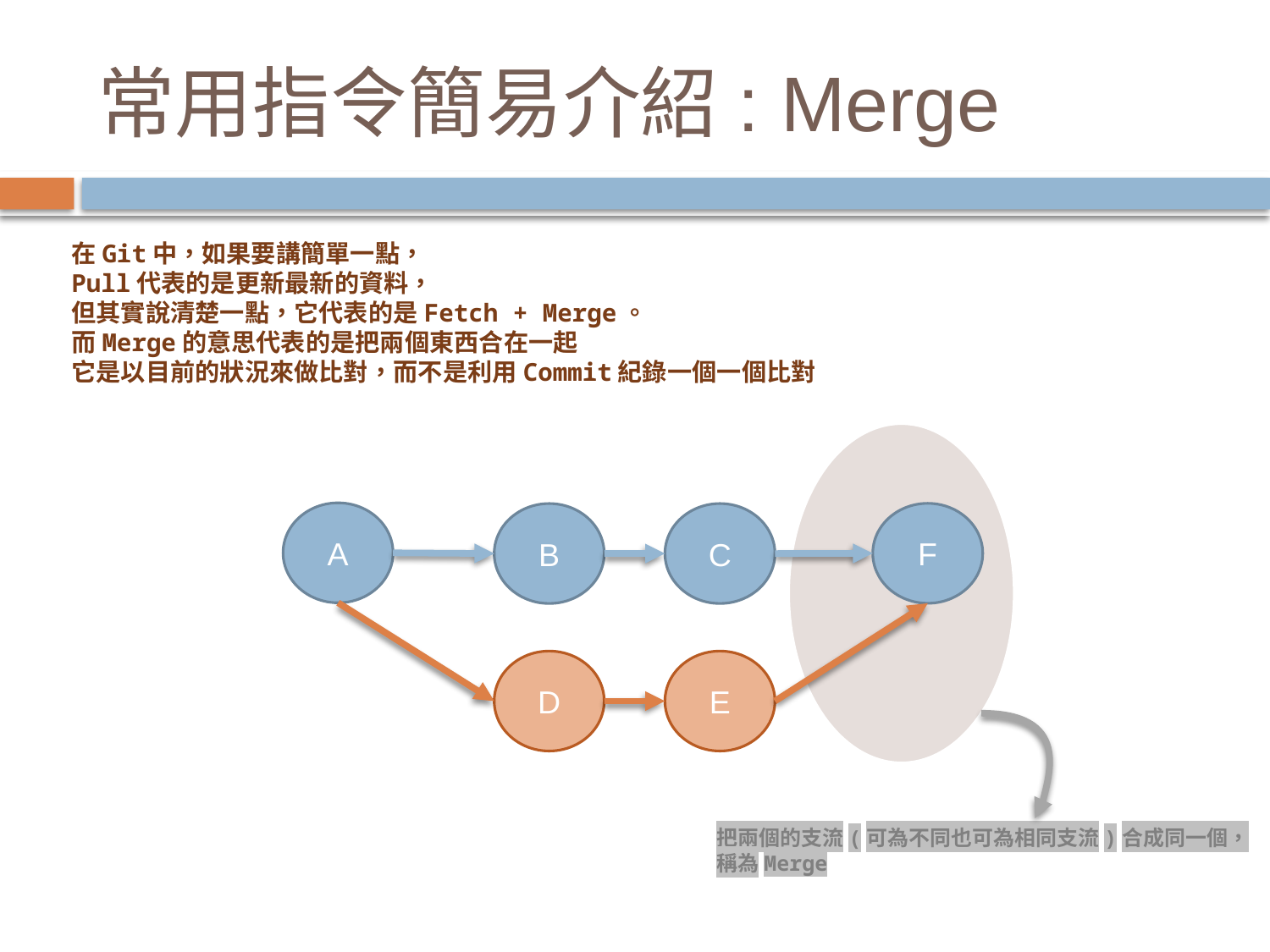

# 常用指令簡易介紹: Merge
在Git中，如果要講簡單一點，
Pull代表的是更新最新的資料，
但其實說清楚一點，它代表的是Fetch + Merge。
而Merge的意思代表的是把兩個東西合在一起
它是以目前的狀況來做比對，而不是利用Commit紀錄一個一個比對

A
F
B
C
D
E
把兩個的支流(可為不同也可為相同支流)合成同一個，
稱為Merge